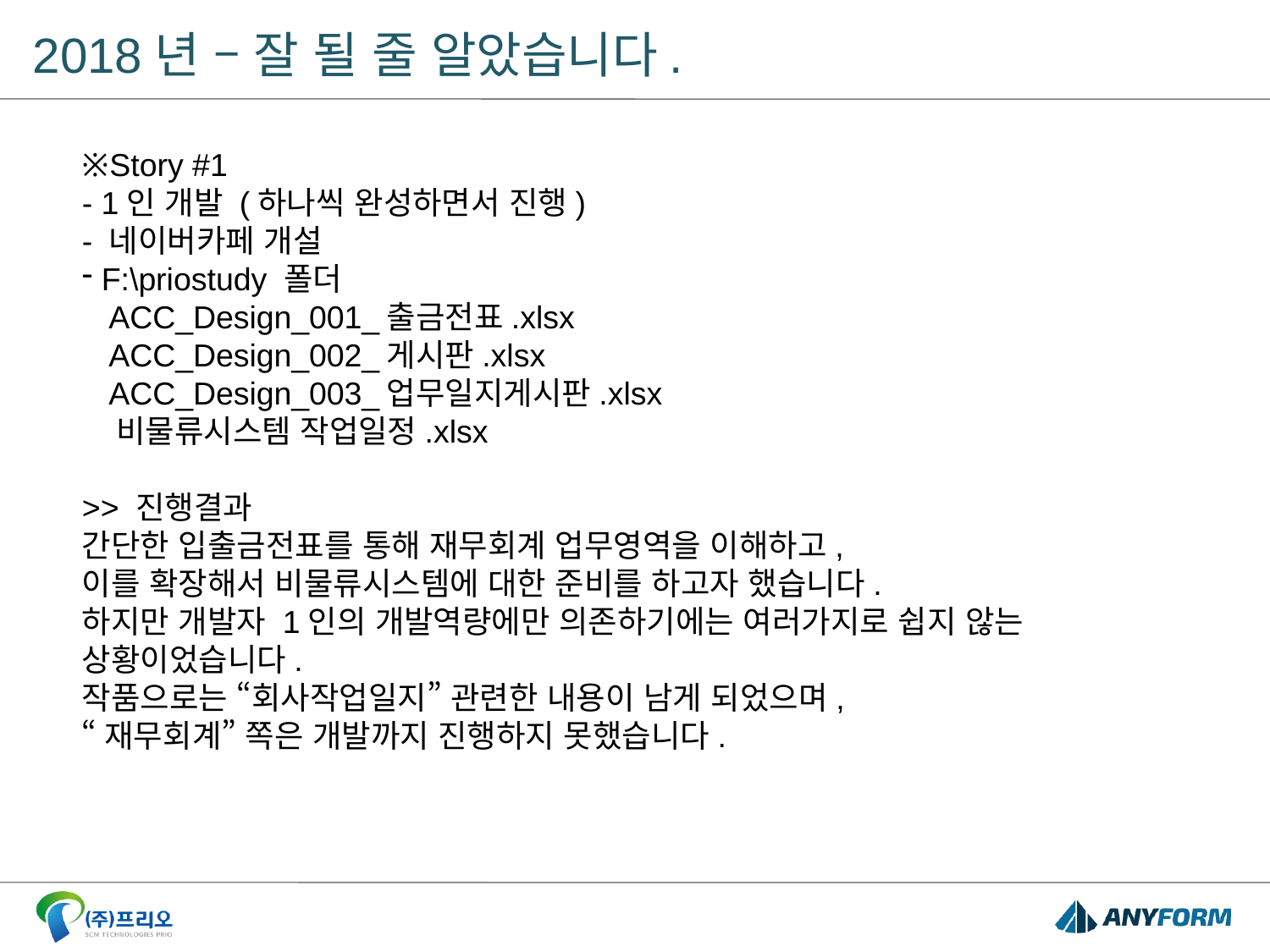

# 2018년 – 잘 될 줄 알았습니다.
※ Story #1
- 1인 개발 (하나씩 완성하면서 진행)
- 네이버카페 개설
 F:\priostudy 폴더
   ACC_Design_001_출금전표.xlsx
   ACC_Design_002_게시판.xlsx
   ACC_Design_003_업무일지게시판.xlsx
   비물류시스템 작업일정.xlsx

>> 진행결과
간단한 입출금전표를 통해 재무회계 업무영역을 이해하고,
이를 확장해서 비물류시스템에 대한 준비를 하고자 했습니다.
하지만 개발자 1인의 개발역량에만 의존하기에는 여러가지로 쉽지 않는 상황이었습니다.
작품으로는 “회사작업일지” 관련한 내용이 남게 되었으며,
“재무회계” 쪽은 개발까지 진행하지 못했습니다.